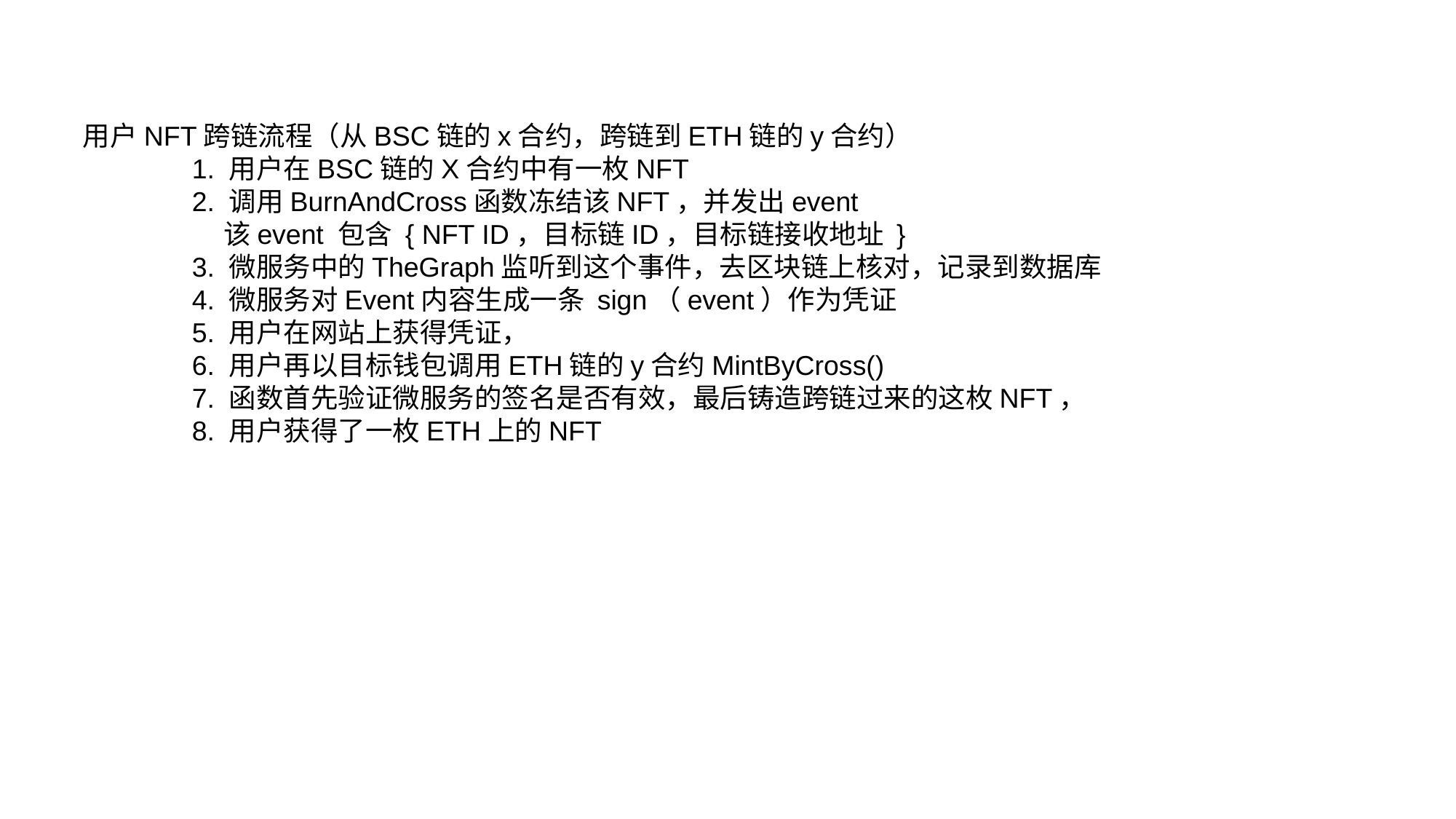

用户NFT跨链流程（从BSC链的x合约，跨链到ETH链的y合约）
	1. 用户在BSC链的X合约中有一枚NFT
	2. 调用BurnAndCross函数冻结该NFT，并发出event
	    该event 包含 { NFT ID，目标链ID，目标链接收地址 }
	3. 微服务中的TheGraph监听到这个事件，去区块链上核对，记录到数据库
	4. 微服务对Event内容生成一条 sign（event）作为凭证
	5. 用户在网站上获得凭证，
	6. 用户再以目标钱包调用ETH链的y合约MintByCross()
	7. 函数首先验证微服务的签名是否有效，最后铸造跨链过来的这枚NFT，
	8. 用户获得了一枚ETH上的NFT